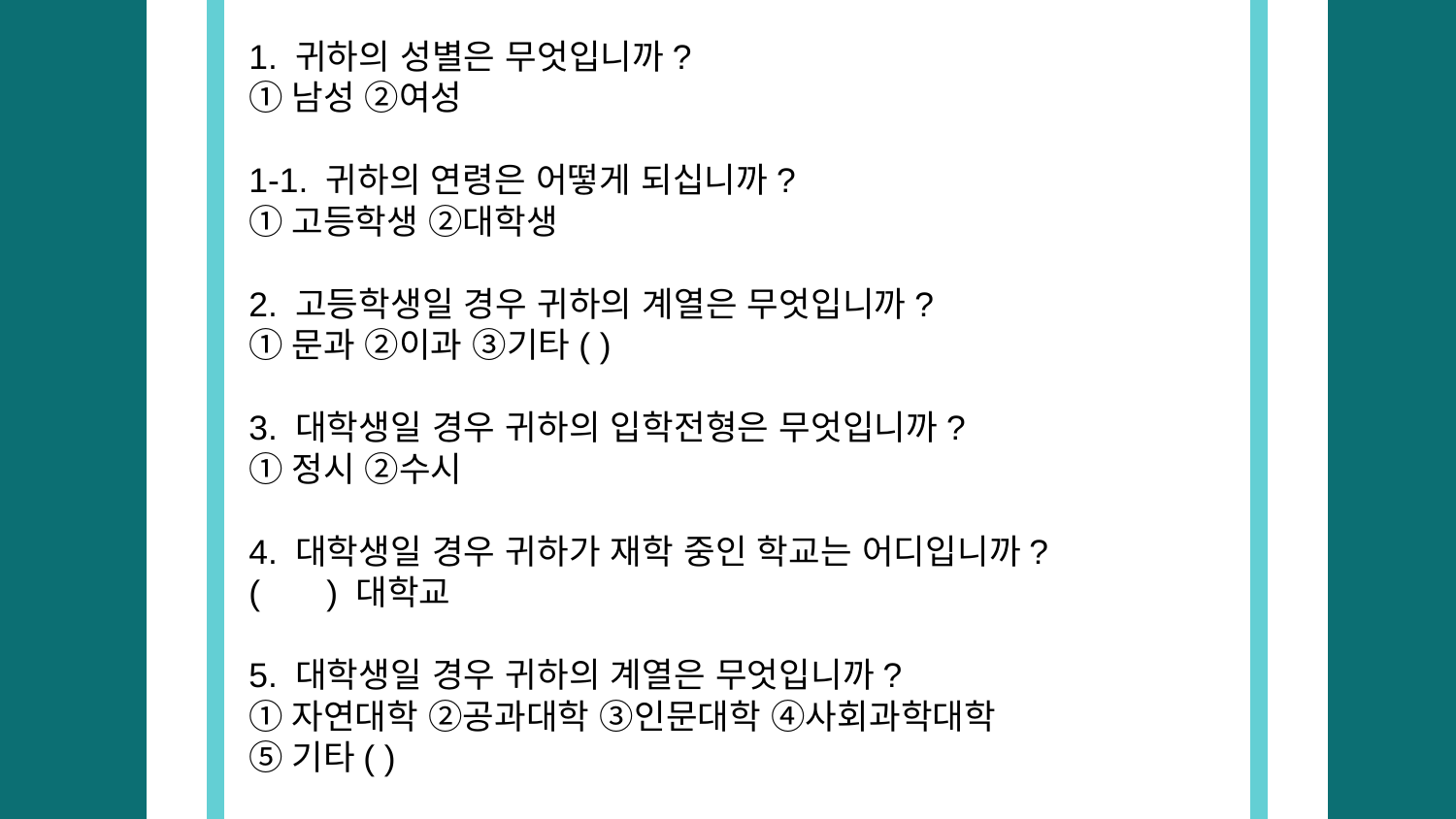

1. 귀하의 성별은 무엇입니까?
①남성 ②여성

1-1. 귀하의 연령은 어떻게 되십니까?
①고등학생 ②대학생

2. 고등학생일 경우 귀하의 계열은 무엇입니까?
①문과 ②이과 ③기타( )

3. 대학생일 경우 귀하의 입학전형은 무엇입니까?
①정시 ②수시

4. 대학생일 경우 귀하가 재학 중인 학교는 어디입니까?
(       ) 대학교

5. 대학생일 경우 귀하의 계열은 무엇입니까?
①자연대학 ②공과대학 ③인문대학 ④사회과학대학
⑤기타( )

#